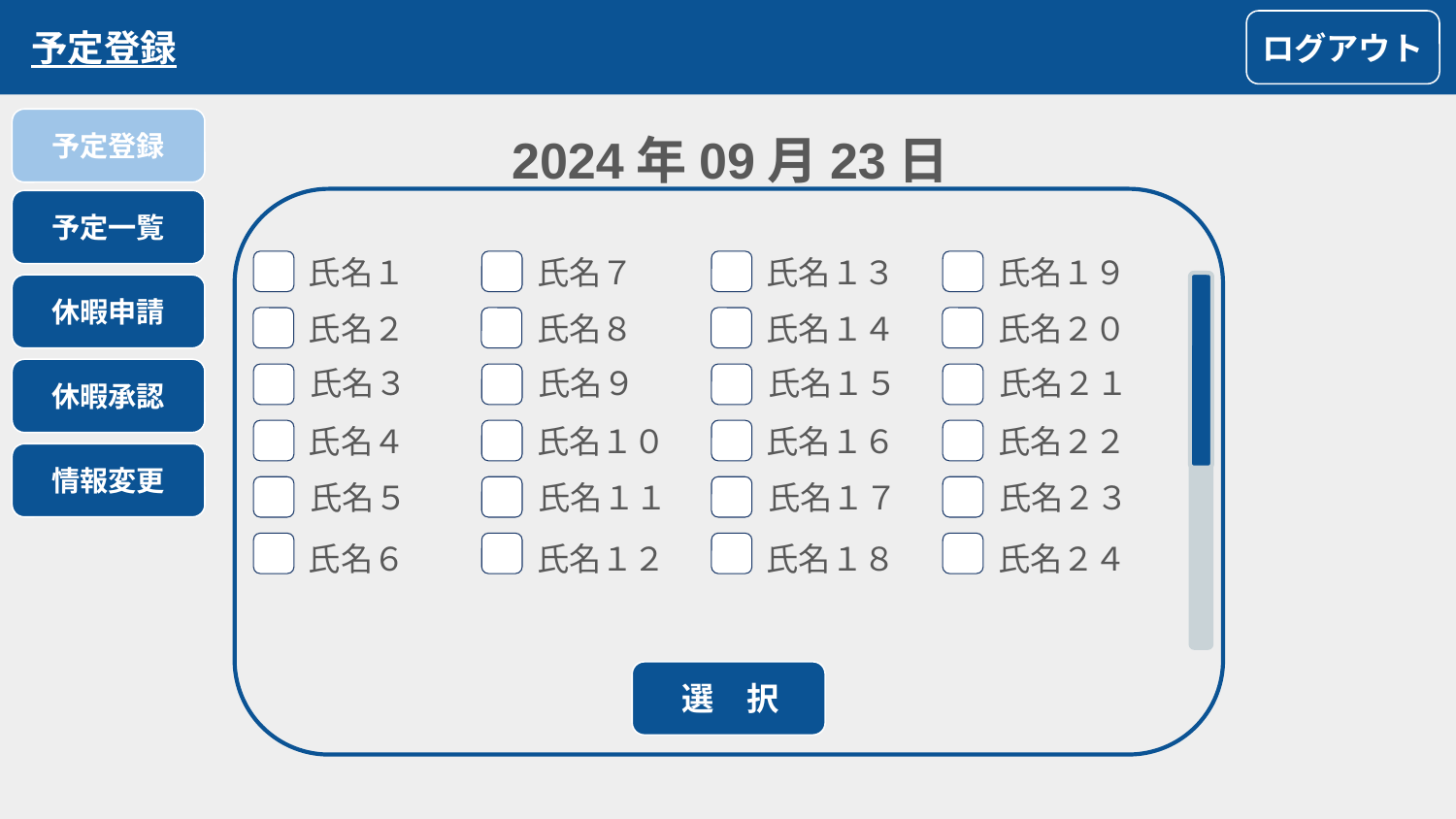

予定登録

ログアウト

予定登録
2024年09月23日
AM

予定一覧
氏名１

氏名２

氏名３

氏名４

氏名５

氏名６

氏名７

氏名８

氏名９

氏名１０

氏名１１

氏名１２

氏名１３

氏名１４

氏名１５

氏名１６

氏名１７

氏名１８

氏名１９

氏名２０

氏名２１

氏名２２

氏名２３

氏名２４

休暇申請

休暇承認
PM

情報変更
固定メンバーへ反映

反映メンバー選択

選　択

登　録